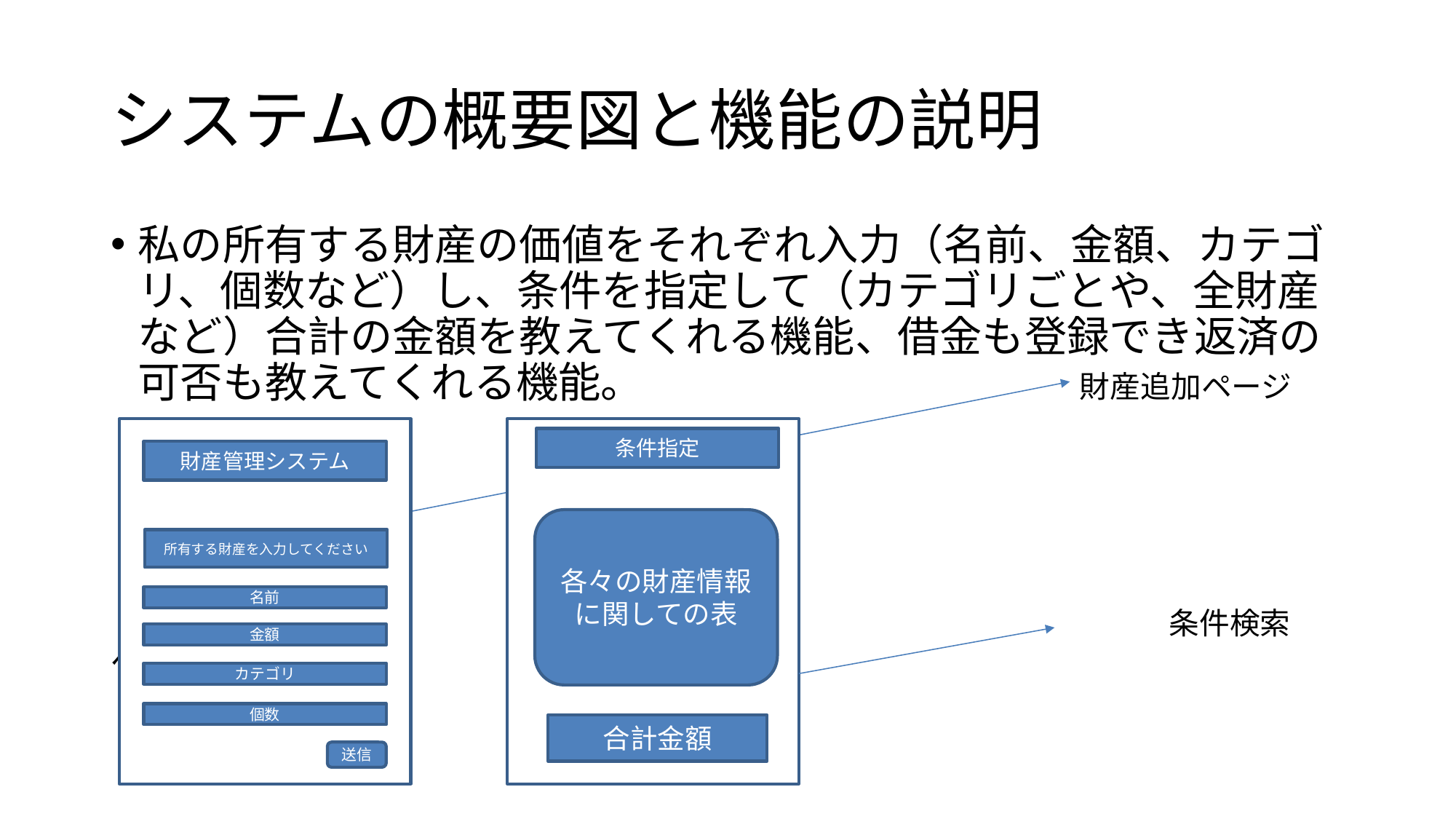

システムの概要図と機能の説明
私の所有する財産の価値をそれぞれ入力（名前、金額、カテゴリ、個数など）し、条件を指定して（カテゴリごとや、全財産など）合計の金額を教えてくれる機能、借金も登録でき返済の可否も教えてくれる機能。　　　　　　　　　　　　　　　　財産追加ページ

                                                                                                             条件検索ページ

条件指定
財産管理システム
各々の財産情報に関しての表
所有する財産を入力してください
名前

金額
カテゴリ
個数
合計金額
送信